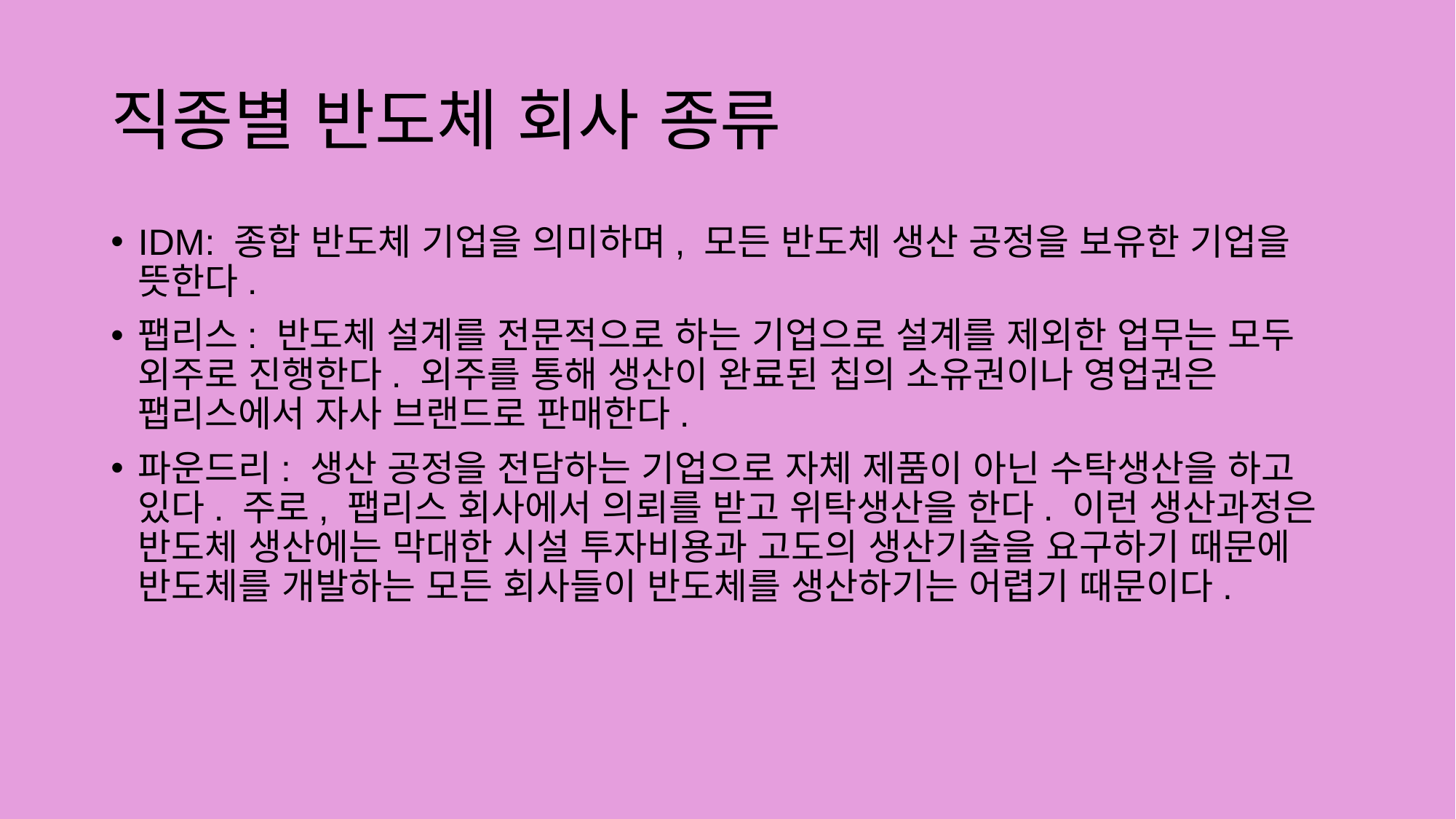

# 직종별 반도체 회사 종류
IDM: 종합 반도체 기업을 의미하며, 모든 반도체 생산 공정을 보유한 기업을 뜻한다.
팹리스: 반도체 설계를 전문적으로 하는 기업으로 설계를 제외한 업무는 모두 외주로 진행한다. 외주를 통해 생산이 완료된 칩의 소유권이나 영업권은 팹리스에서 자사 브랜드로 판매한다.
파운드리: 생산 공정을 전담하는 기업으로 자체 제품이 아닌 수탁생산을 하고 있다. 주로, 팹리스 회사에서 의뢰를 받고 위탁생산을 한다. 이런 생산과정은 반도체 생산에는 막대한 시설 투자비용과 고도의 생산기술을 요구하기 때문에 반도체를 개발하는 모든 회사들이 반도체를 생산하기는 어렵기 때문이다.